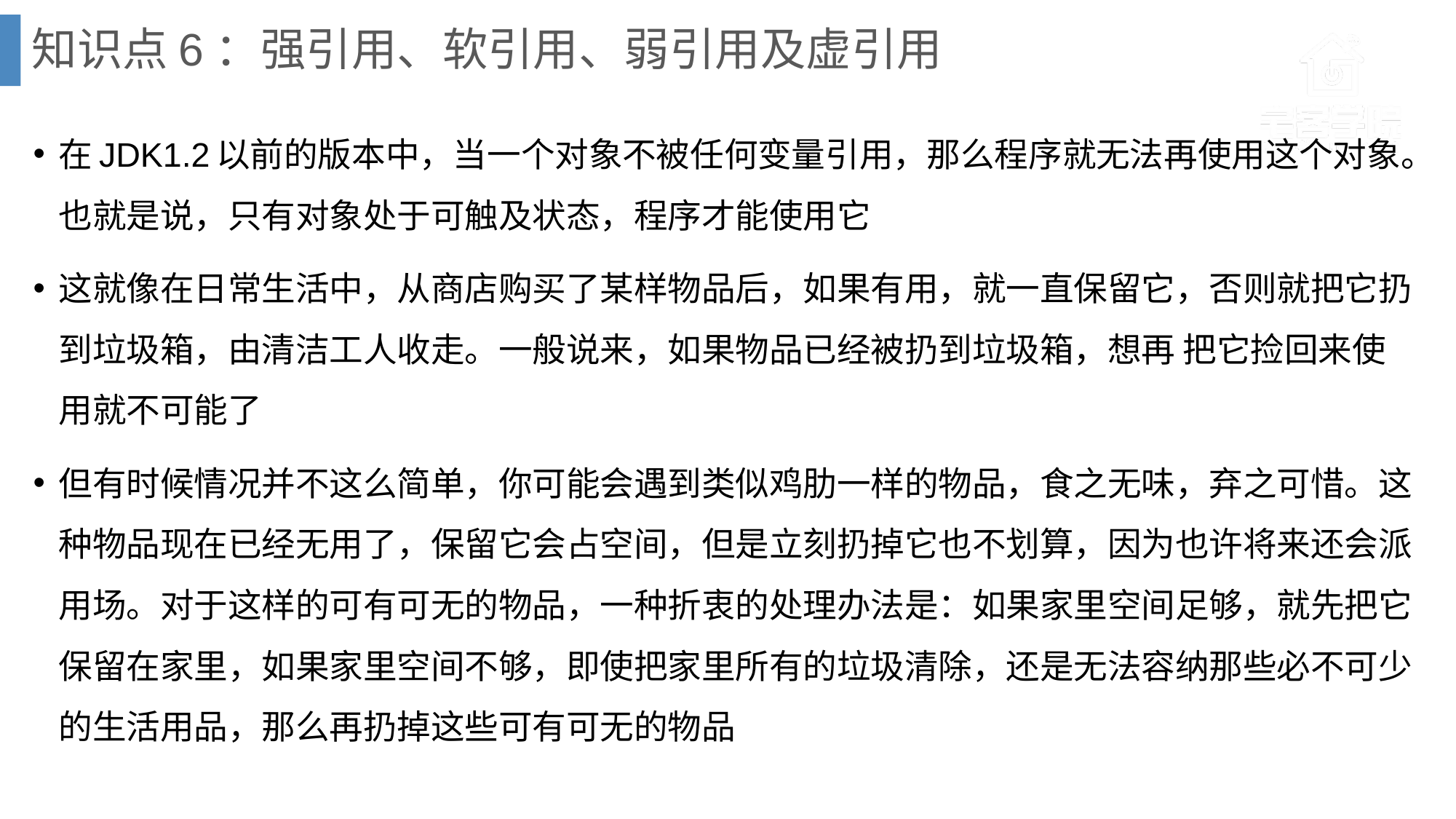

# 知识点6：强引用、软引用、弱引用及虚引用
在JDK1.2以前的版本中，当一个对象不被任何变量引用，那么程序就无法再使用这个对象。也就是说，只有对象处于可触及状态，程序才能使用它
这就像在日常生活中，从商店购买了某样物品后，如果有用，就一直保留它，否则就把它扔到垃圾箱，由清洁工人收走。一般说来，如果物品已经被扔到垃圾箱，想再 把它捡回来使用就不可能了
但有时候情况并不这么简单，你可能会遇到类似鸡肋一样的物品，食之无味，弃之可惜。这种物品现在已经无用了，保留它会占空间，但是立刻扔掉它也不划算，因为也许将来还会派用场。对于这样的可有可无的物品，一种折衷的处理办法是：如果家里空间足够，就先把它保留在家里，如果家里空间不够，即使把家里所有的垃圾清除，还是无法容纳那些必不可少的生活用品，那么再扔掉这些可有可无的物品